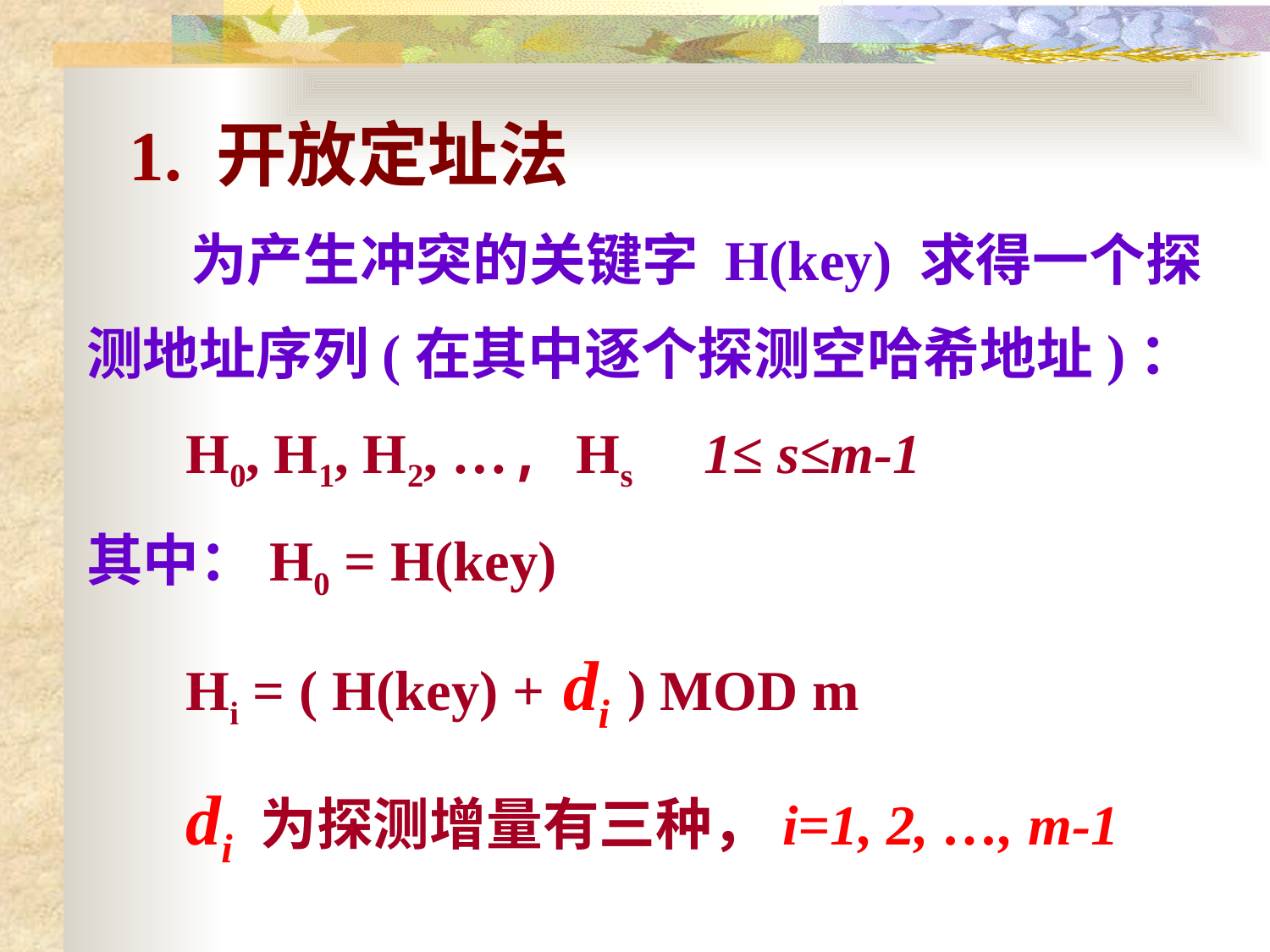

1. 开放定址法
       为产生冲突的关键字 H(key) 求得一个探测地址序列(在其中逐个探测空哈希地址)：
       H0, H1, H2, …, Hs     1≤ s≤m-1
其中：H0 = H(key)
       Hi = ( H(key) + di ) MOD m
       di 为探测增量有三种，i=1, 2, …, m-1